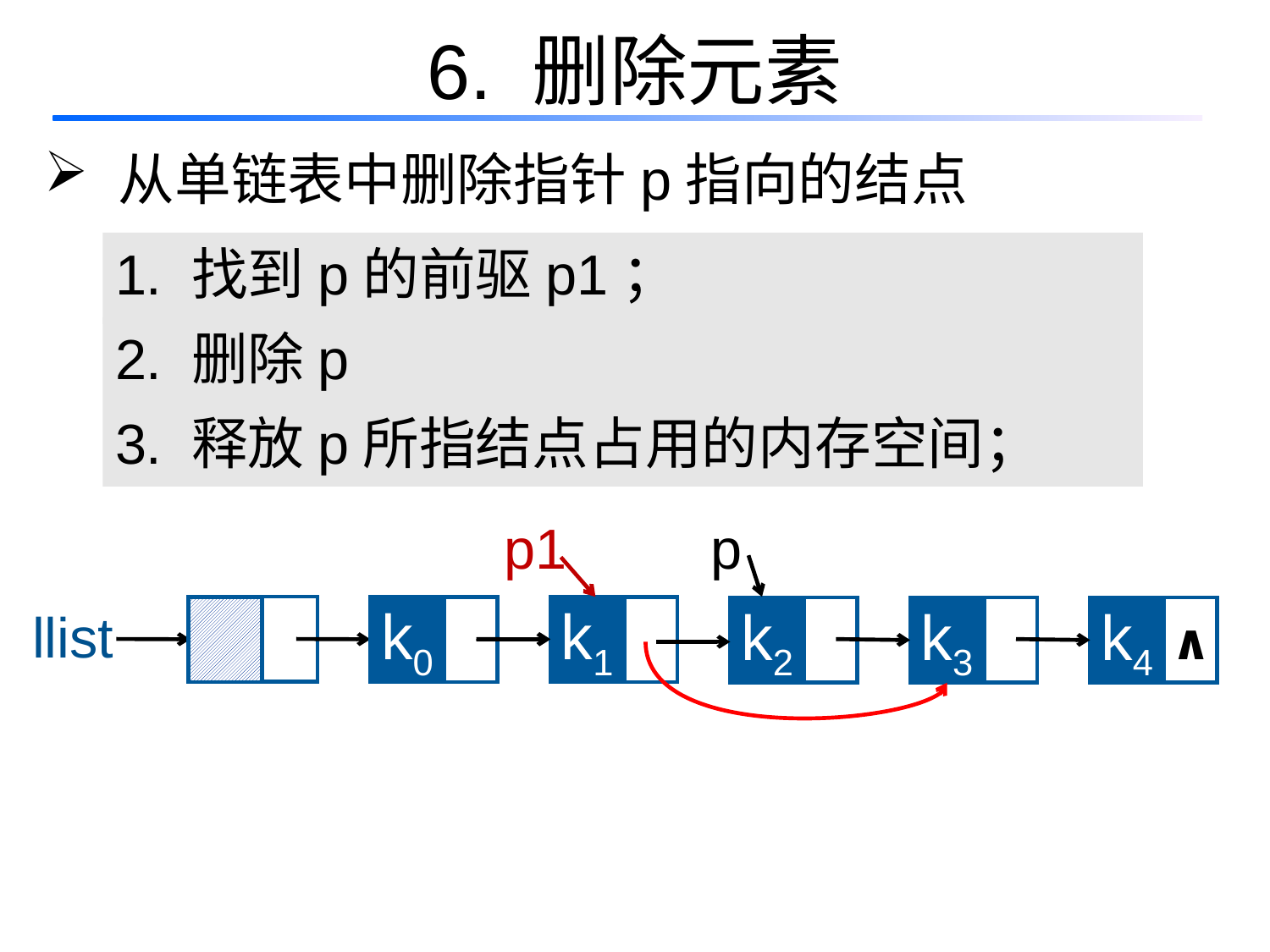

# 6. 删除元素

 从单链表中删除指针p指向的结点
1. 找到p的前驱p1；
2. 删除p
3. 释放p所指结点占用的内存空间；
p1
p
llist

k0

k1

k2

k3

k4
 ∧